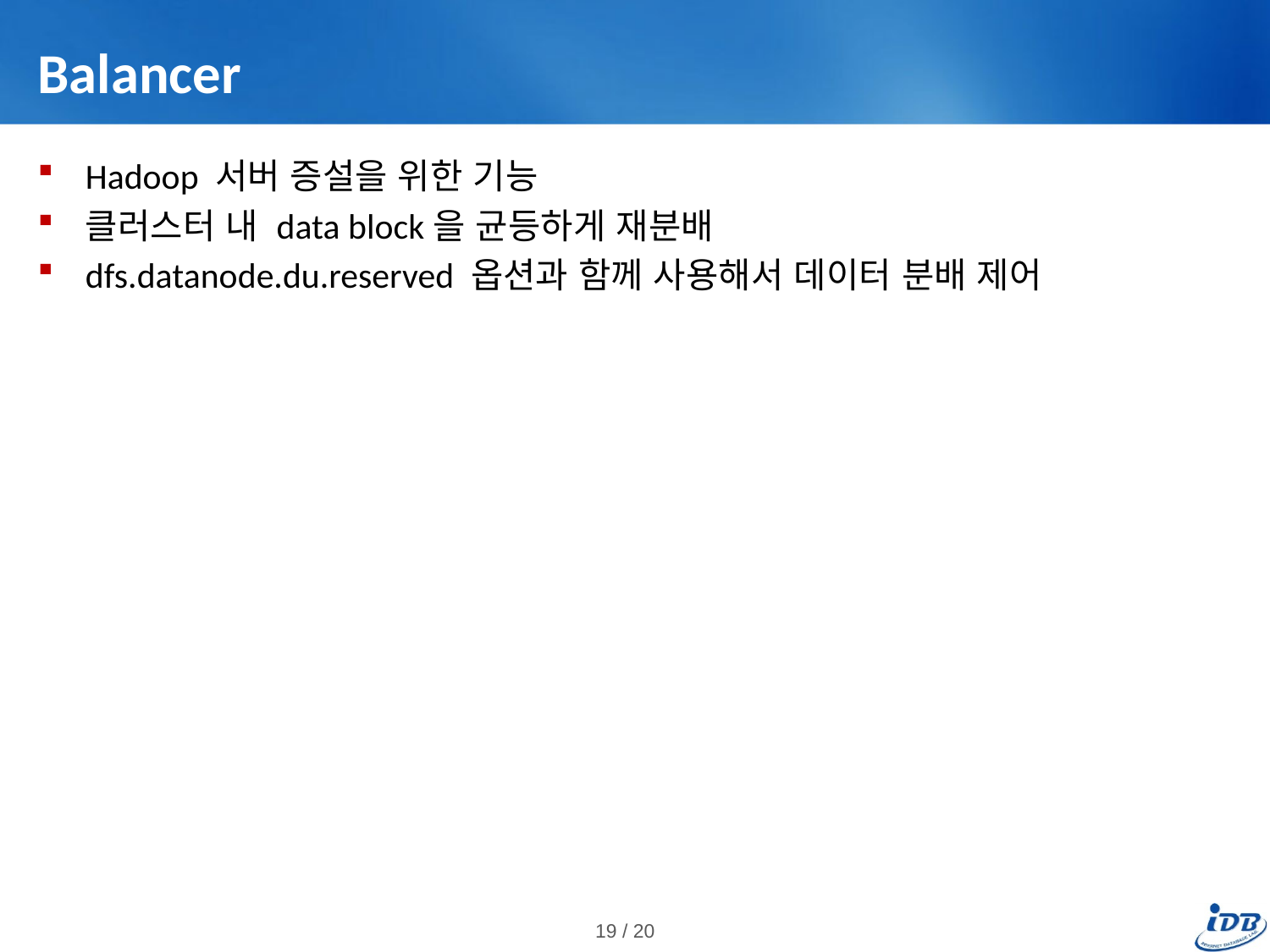

# Balancer
Hadoop 서버 증설을 위한 기능
클러스터 내 data block을 균등하게 재분배
dfs.datanode.du.reserved 옵션과 함께 사용해서 데이터 분배 제어